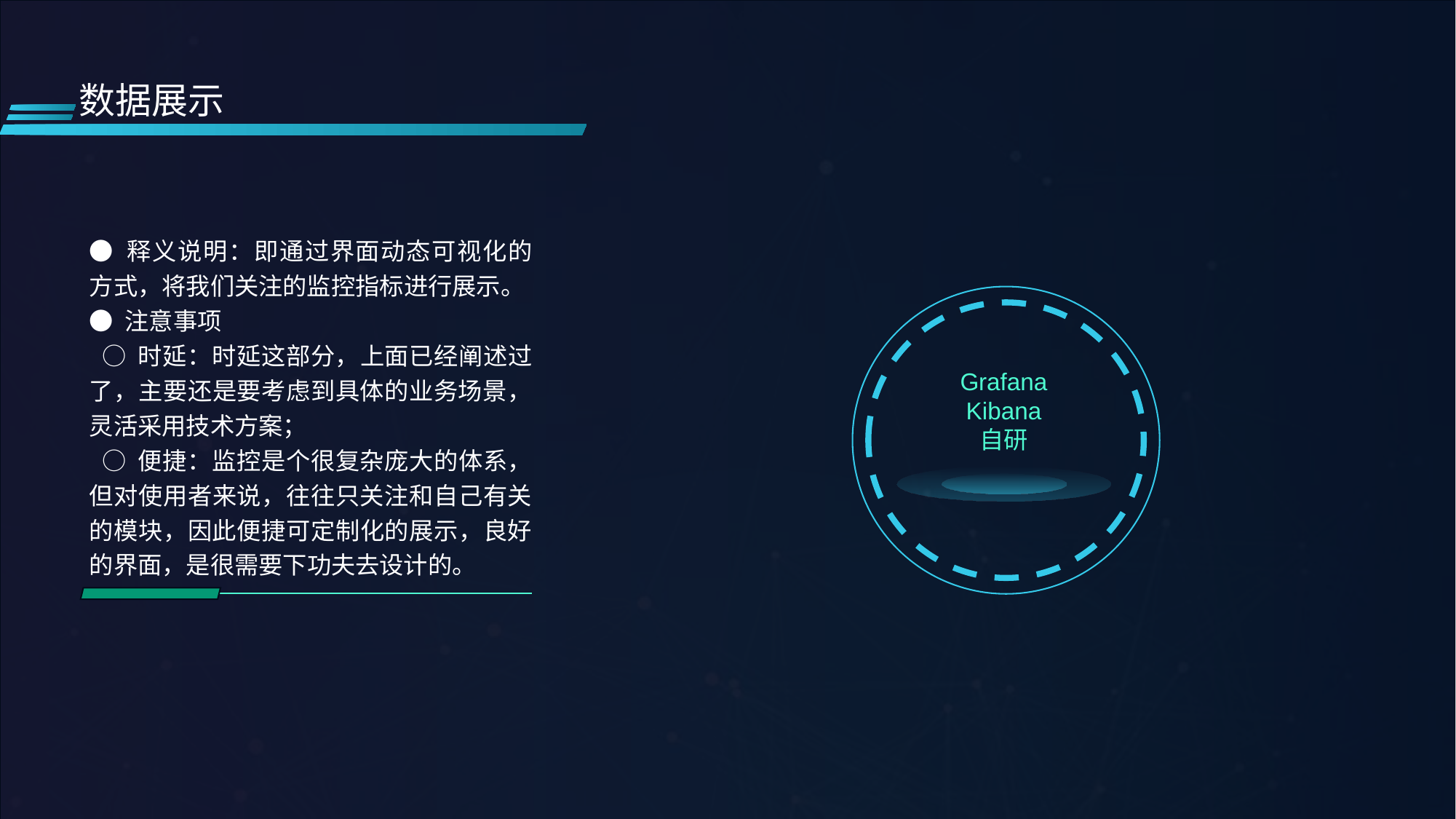

数据展示
● 释义说明：即通过界面动态可视化的方式，将我们关注的监控指标进行展示。
● 注意事项
  ○ 时延：时延这部分，上面已经阐述过了，主要还是要考虑到具体的业务场景，灵活采用技术方案；
  ○ 便捷：监控是个很复杂庞大的体系，但对使用者来说，往往只关注和自己有关的模块，因此便捷可定制化的展示，良好的界面，是很需要下功夫去设计的。

Grafana
Kibana
自研